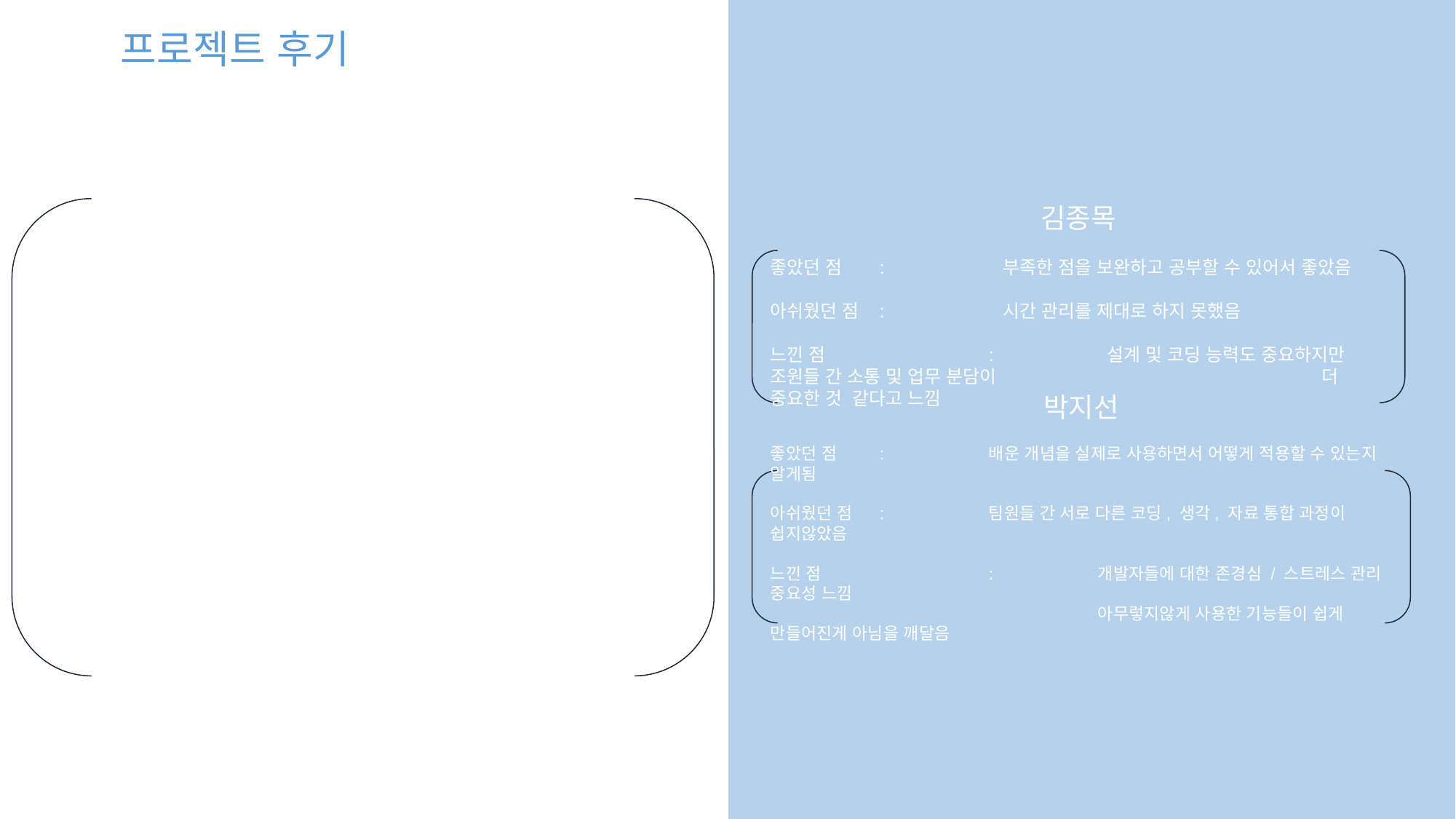

프로젝트 후기

남윤아

 좋았던 점     :   지금까지 공부했던 내용들을 전체적으로 다시 한번 복습할 수 있는 기회

	            스스로 오류를 고쳐나가고 문제를 해결해보면서 실력 향상에 많은 도움이 됨

아쉬웠던 점  :    개인적으로 시간 관리를 잘 못했던게 아쉬움

	             전체적인 프로그램 설계를 확실하게 끝내고 넘어가지 못해
	             반복적인 수정이 아쉬웠음

느낀점  	        :   조원들과의 업무 분장도 중요하지만
	            나에게 주어진 업무에 대한 전체적인 계획, 시간관리와
	           조원들과의 충분한 의사소통의 중요함을 느낌

김종목

좋았던 점 	:	  부족한 점을 보완하고 공부할 수 있어서 좋았음

아쉬웠던 점	:	  시간 관리를 제대로 하지 못했음

느낀 점		:	 설계 및 코딩 능력도 중요하지만 조원들 간 소통 및 업무 분담이 			 더 중요한 것  같다고 느낌

박지선

좋았던 점 	:	배운 개념을 실제로 사용하면서 어떻게 적용할 수 있는지 알게됨

아쉬웠던 점	:	팀원들 간 서로 다른 코딩, 생각, 자료 통합 과정이 쉽지않았음

느낀 점		:	개발자들에 대한 존경심 / 스트레스 관리 중요성 느낌
			아무렇지않게 사용한 기능들이 쉽게 만들어진게 아님을 깨달음